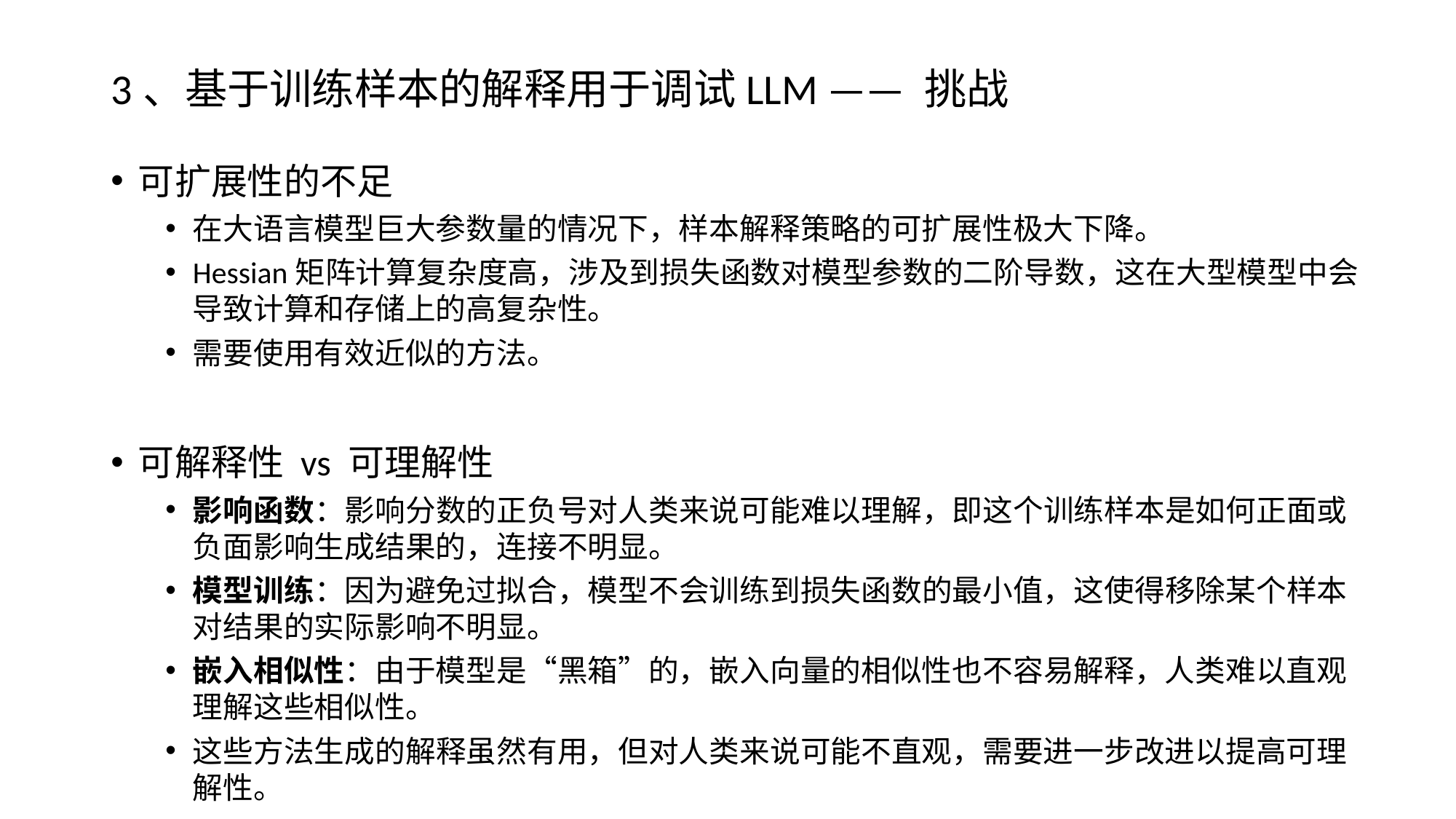

# 3、基于训练样本的解释用于调试LLM —— 挑战
可扩展性的不足
在大语言模型巨大参数量的情况下，样本解释策略的可扩展性极大下降。
Hessian矩阵计算复杂度高，涉及到损失函数对模型参数的二阶导数，这在大型模型中会导致计算和存储上的高复杂性。
需要使用有效近似的方法。

可解释性 vs 可理解性
影响函数：影响分数的正负号对人类来说可能难以理解，即这个训练样本是如何正面或负面影响生成结果的，连接不明显。
模型训练：因为避免过拟合，模型不会训练到损失函数的最小值，这使得移除某个样本对结果的实际影响不明显。
嵌入相似性：由于模型是“黑箱”的，嵌入向量的相似性也不容易解释，人类难以直观理解这些相似性。
这些方法生成的解释虽然有用，但对人类来说可能不直观，需要进一步改进以提高可理解性。